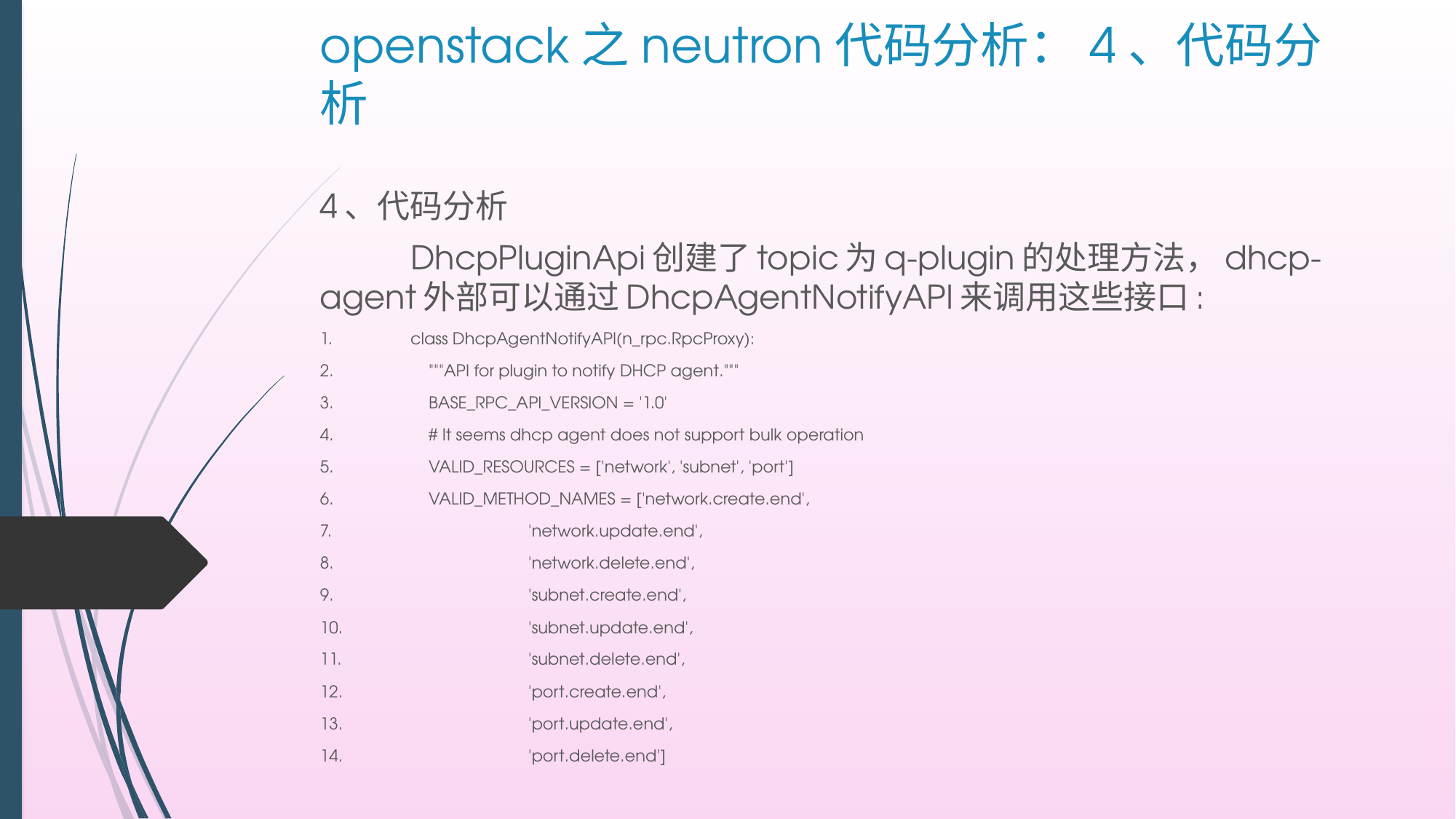

# openstack之neutron代码分析：4、代码分析
4、代码分析
	DhcpPluginApi创建了topic为q-plugin的处理方法，dhcp-agent外部可以通过DhcpAgentNotifyAPI来调用这些接口:
1.	class DhcpAgentNotifyAPI(n_rpc.RpcProxy):
2.	    """API for plugin to notify DHCP agent."""
3.	    BASE_RPC_API_VERSION = '1.0'
4.	    # It seems dhcp agent does not support bulk operation
5.	    VALID_RESOURCES = ['network', 'subnet', 'port']
6.	    VALID_METHOD_NAMES = ['network.create.end',
7.	                          'network.update.end',
8.	                          'network.delete.end',
9.	                          'subnet.create.end',
10.	                          'subnet.update.end',
11.	                          'subnet.delete.end',
12.	                          'port.create.end',
13.	                          'port.update.end',
14.	                          'port.delete.end']